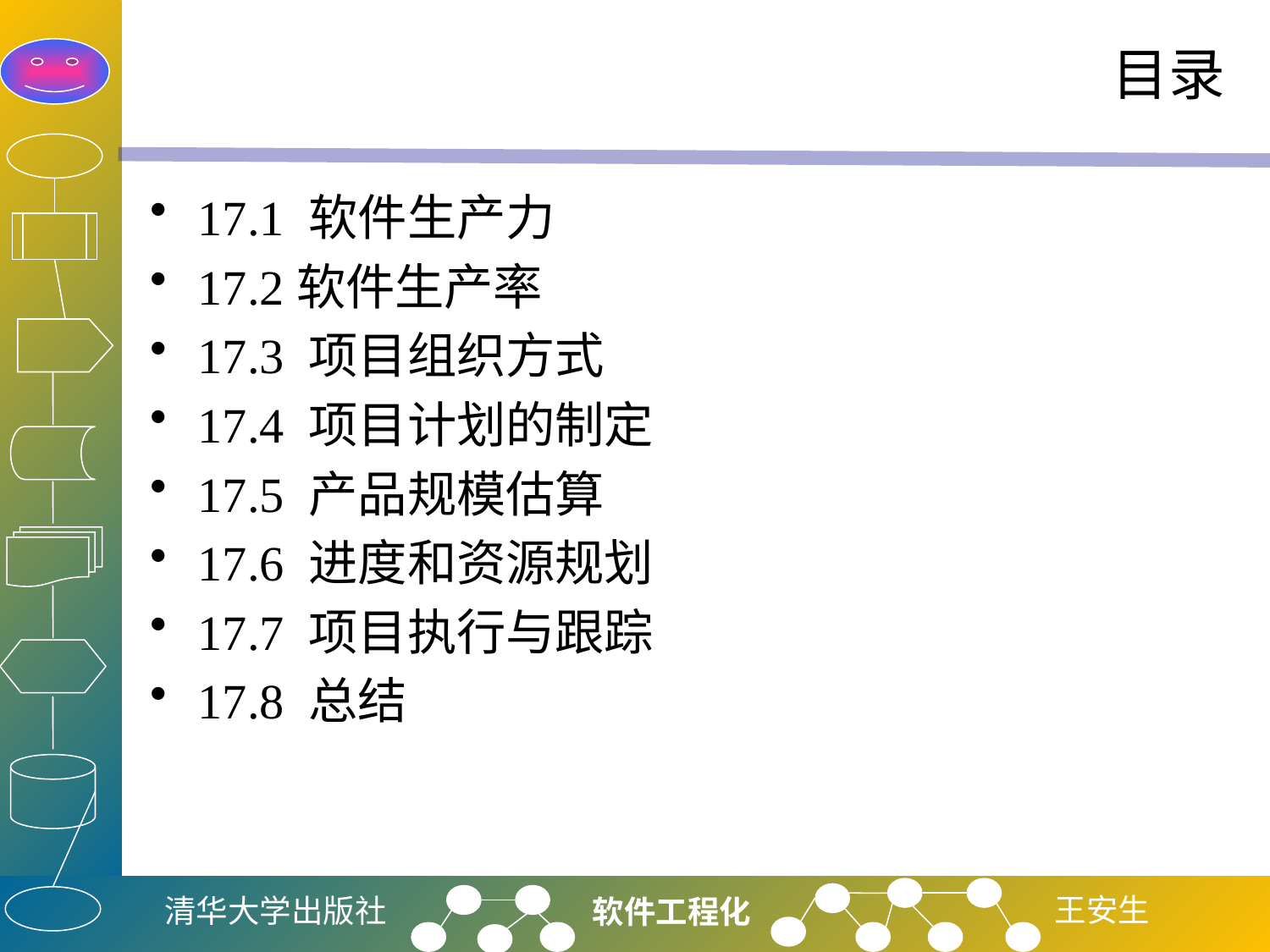

# 目录
17.1 软件生产力
17.2软件生产率
17.3 项目组织方式
17.4 项目计划的制定
17.5 产品规模估算
17.6 进度和资源规划
17.7 项目执行与跟踪
17.8 总结